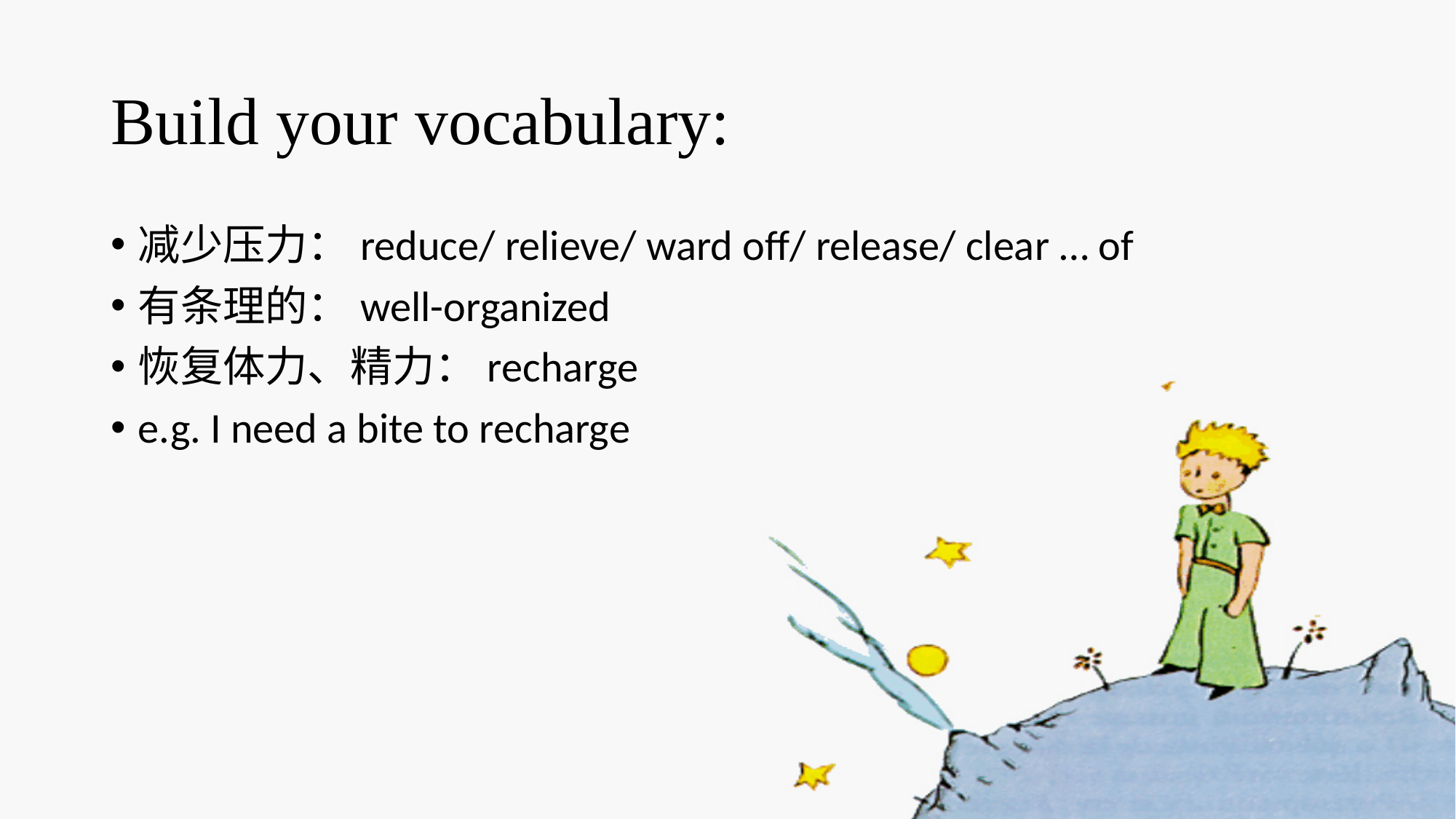

# Build your vocabulary:
减少压力：reduce/ relieve/ ward off/ release/ clear … of
有条理的：well-organized
恢复体力、精力：recharge
e.g. I need a bite to recharge